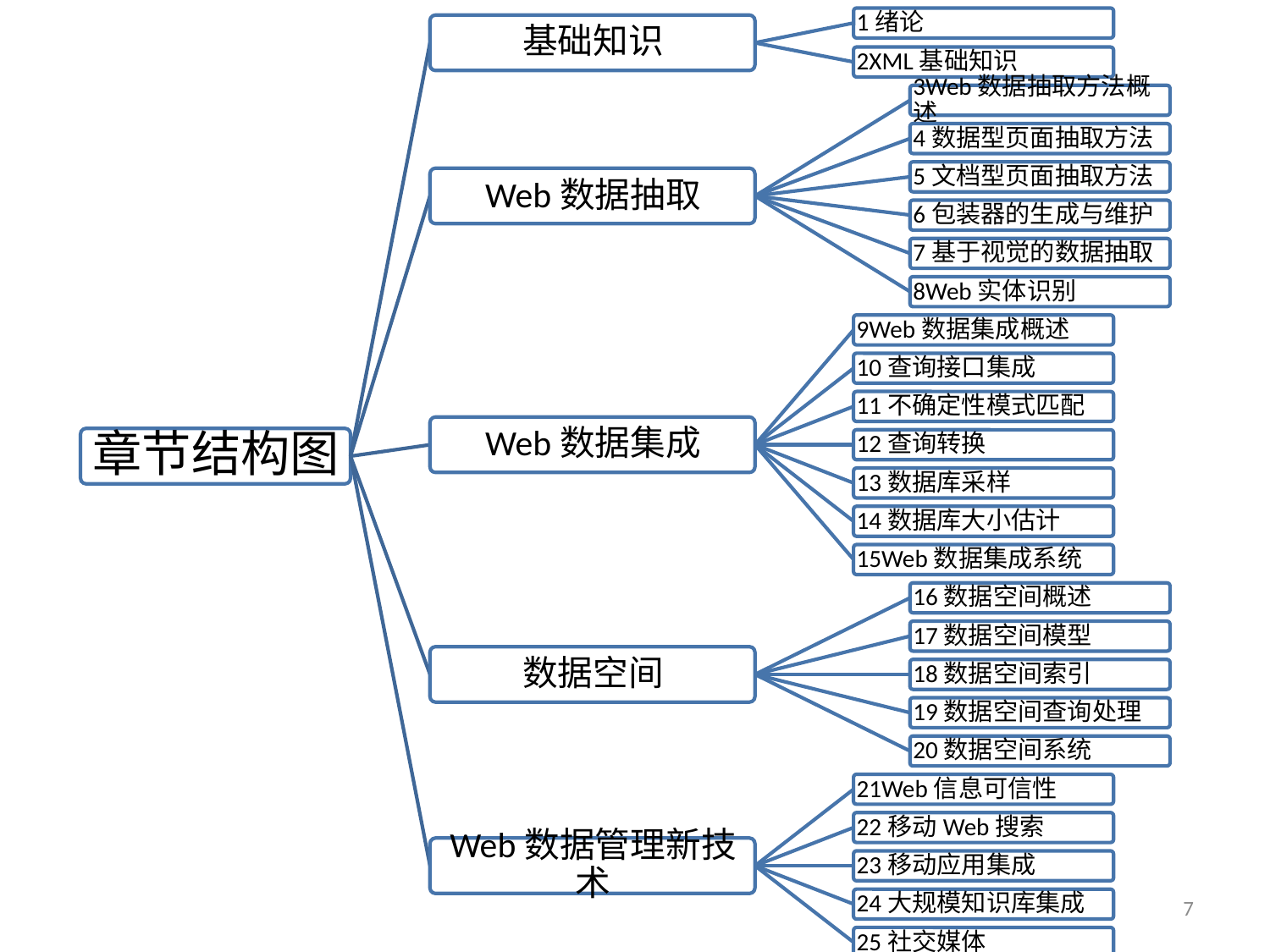

章节结构图

基础知识

1绪论

2XML基础知识

Web数据抽取

3Web数据抽取方法概述

4数据型页面抽取方法

5文档型页面抽取方法

6包装器的生成与维护

7基于视觉的数据抽取

8Web实体识别

Web数据集成

9Web数据集成概述

10查询接口集成

11不确定性模式匹配

12查询转换

13数据库采样

14数据库大小估计

15Web数据集成系统

数据空间

16数据空间概述

17数据空间模型

18数据空间索引

19数据空间查询处理

20数据空间系统

Web数据管理新技术

21Web信息可信性

22移动Web搜索

23移动应用集成

24大规模知识库集成

25社交媒体
7